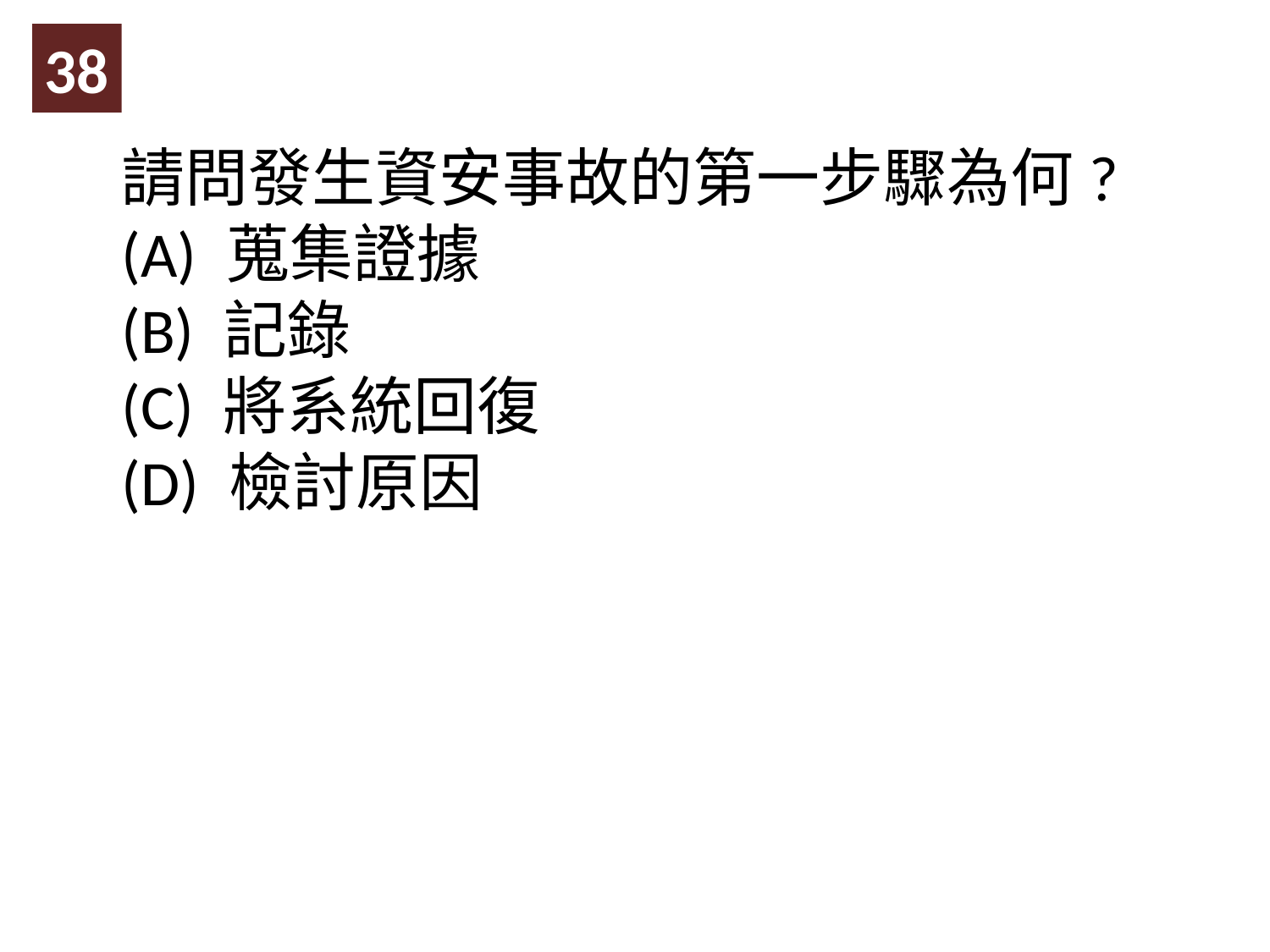

38
請問發生資安事故的第一步驟為何?
(A) 蒐集證據
(B) 記錄
(C) 將系統回復
(D) 檢討原因